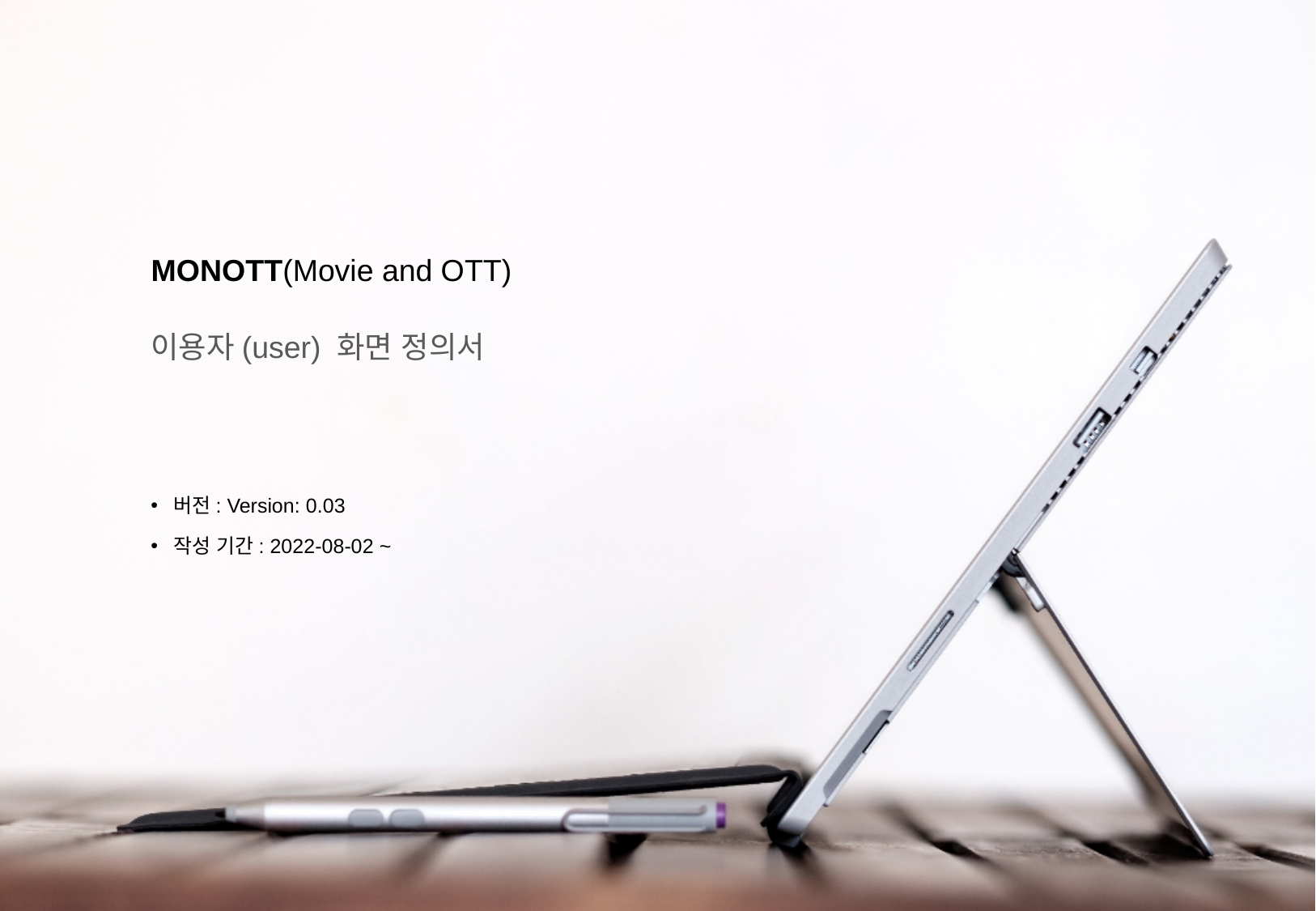

# MONOTT(Movie and OTT)
이용자(user) 화면 정의서
버전: Version: 0.03
작성 기간: 2022-08-02 ~